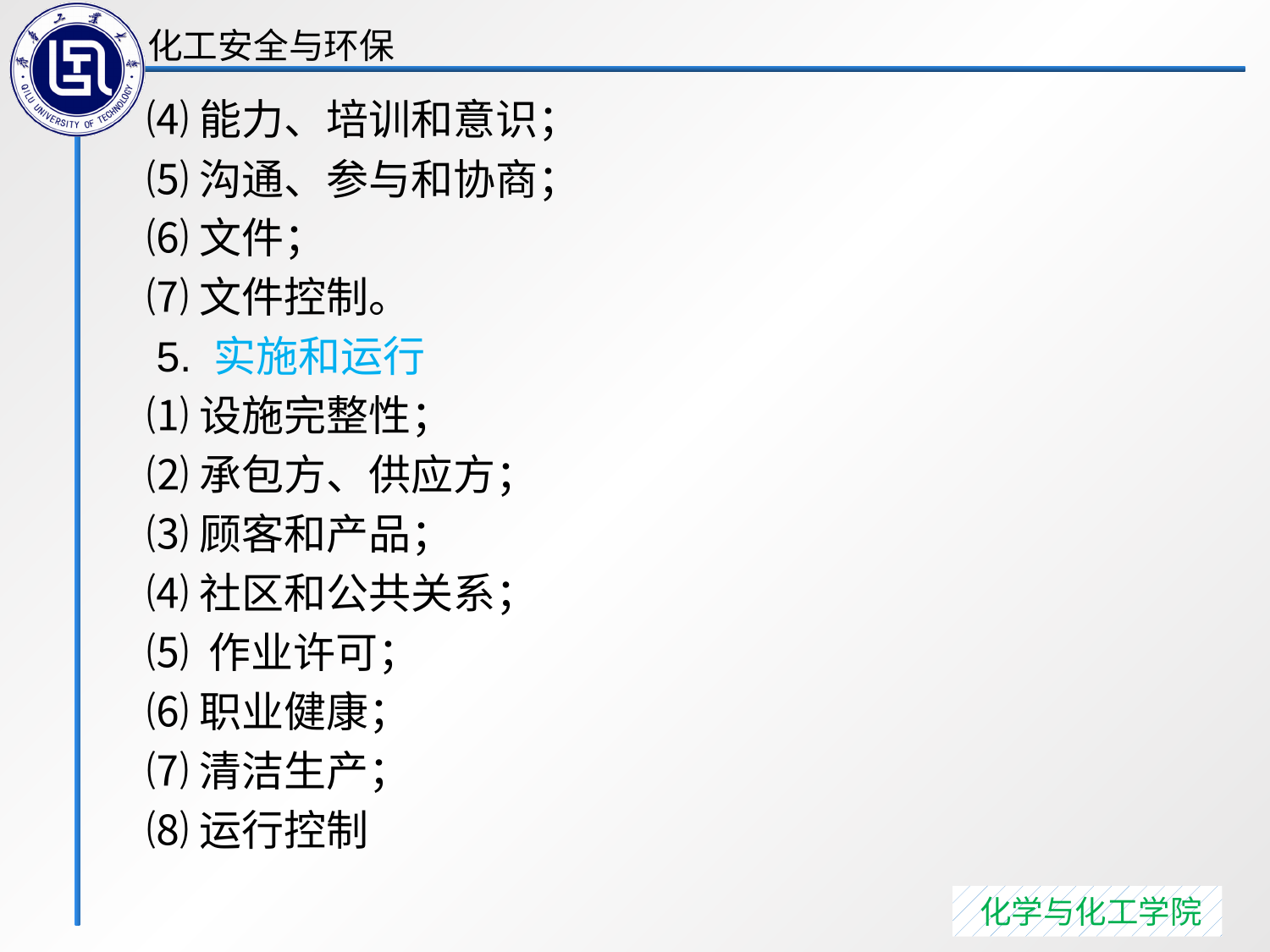

⑷能力、培训和意识；
    ⑸沟通、参与和协商；
    ⑹文件；
    ⑺文件控制。
    5. 实施和运行
    ⑴设施完整性；
    ⑵承包方、供应方；
    ⑶顾客和产品；
    ⑷社区和公共关系；
    ⑸ 作业许可；
    ⑹职业健康；
    ⑺清洁生产；
    ⑻运行控制